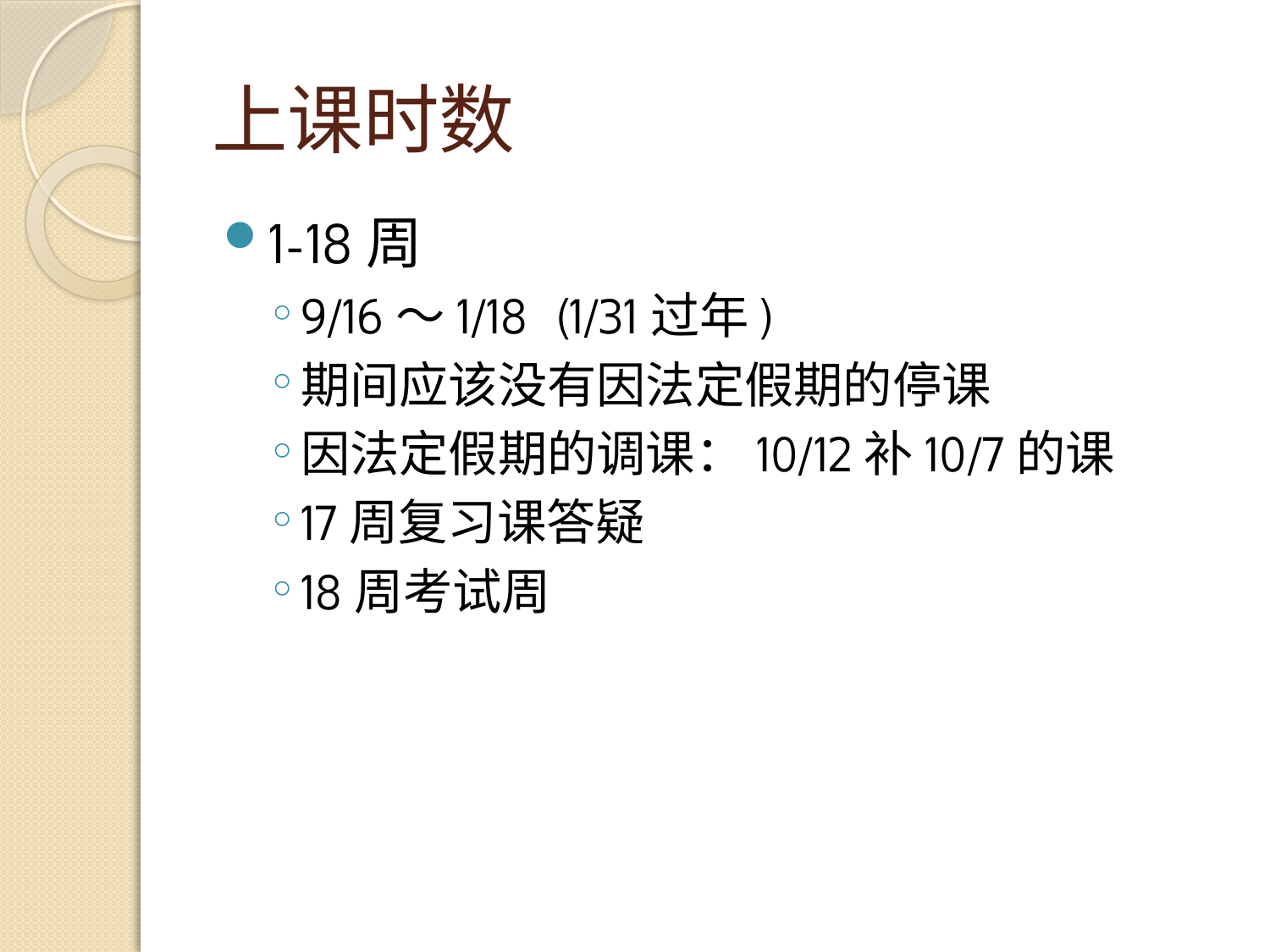

# 上课时数
1-18周
9/16～1/18  (1/31过年)
期间应该没有因法定假期的停课
因法定假期的调课：10/12补10/7的课
17周复习课答疑
18周考试周